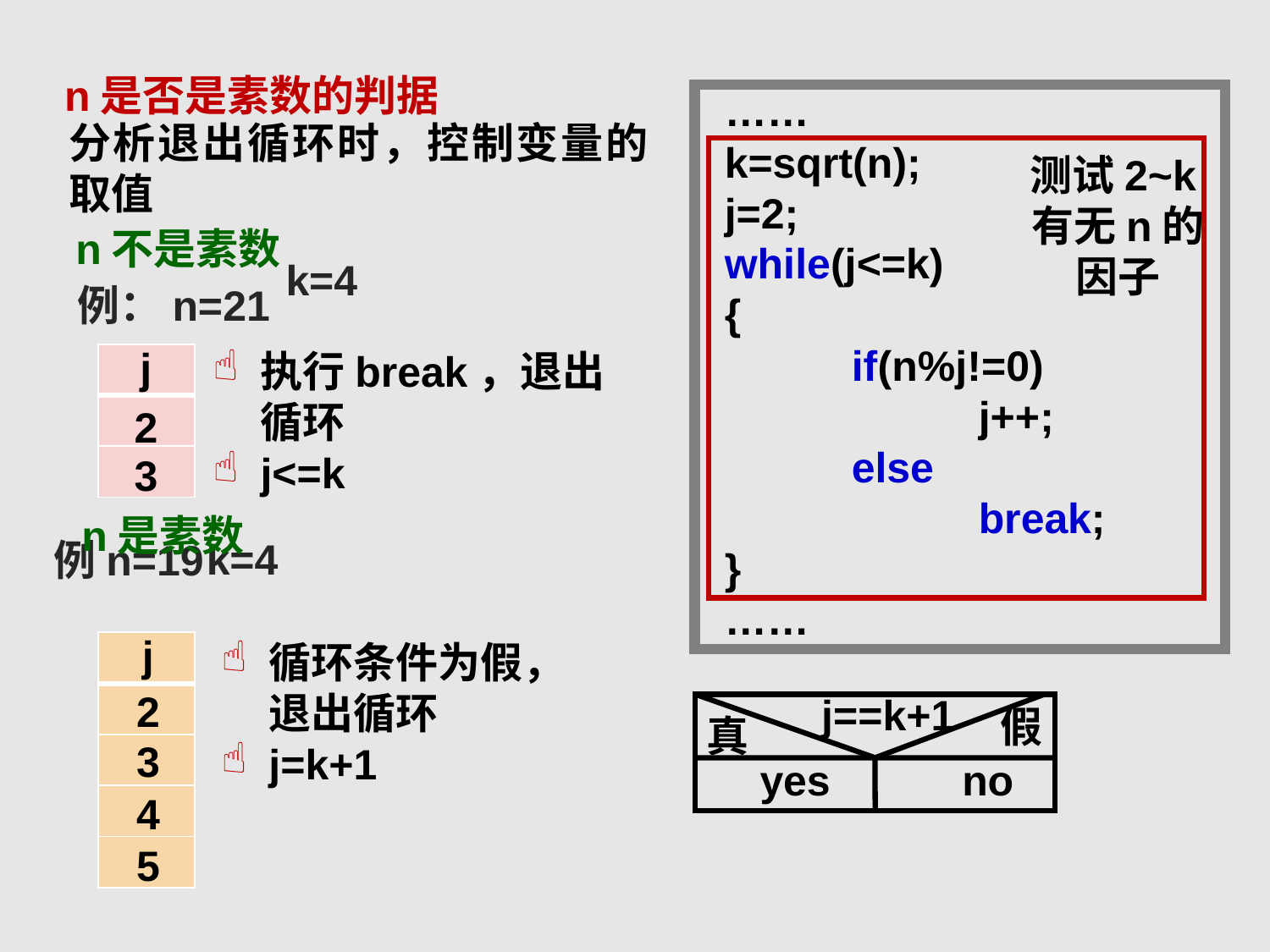

n是否是素数的判据
……
k=sqrt(n);
j=2;
while(j<=k)
{
	if(n%j!=0)
		j++;
	else
		break;
}
……
分析退出循环时，控制变量的取值

测试2~k有无n的因子
n不是素数
例：n=21
k=4
j
执行break，退出循环
j<=k
|  |
| --- |
|  |
|  |
2
3
n是素数
k=4
例n=19
j
循环条件为假，退出循环
j=k+1
|  |
| --- |
|  |
|  |
|  |
|  |
2
j==k+1

假
真
3
yes
no

4
5